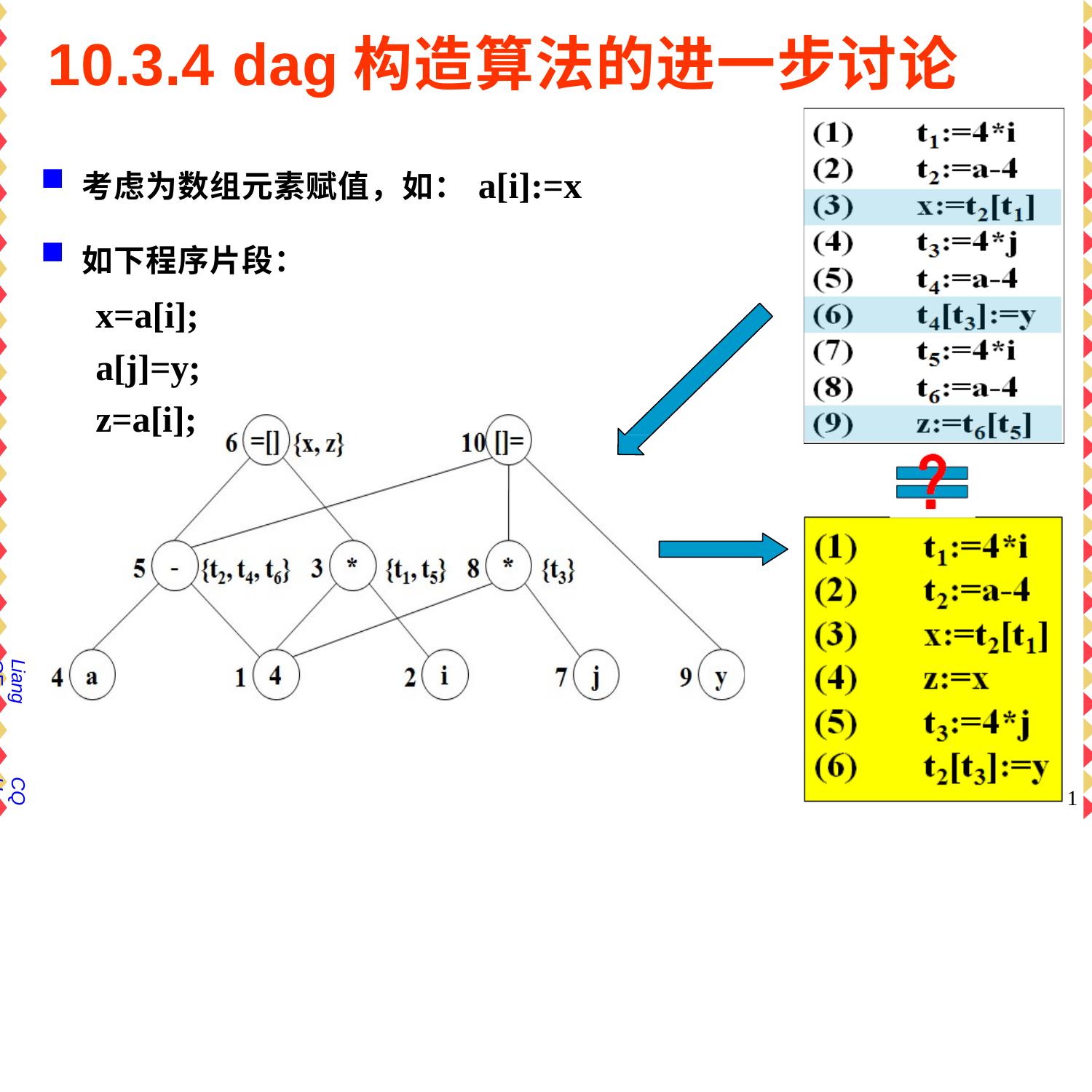

# 10.3.4 dag构造算法的进一步讨论

考虑为数组元素赋值，如：a[i]:=x
如下程序片段：
x=a[i];
a[j]=y;
z=a[i];

Liang GE
CQU
1
3